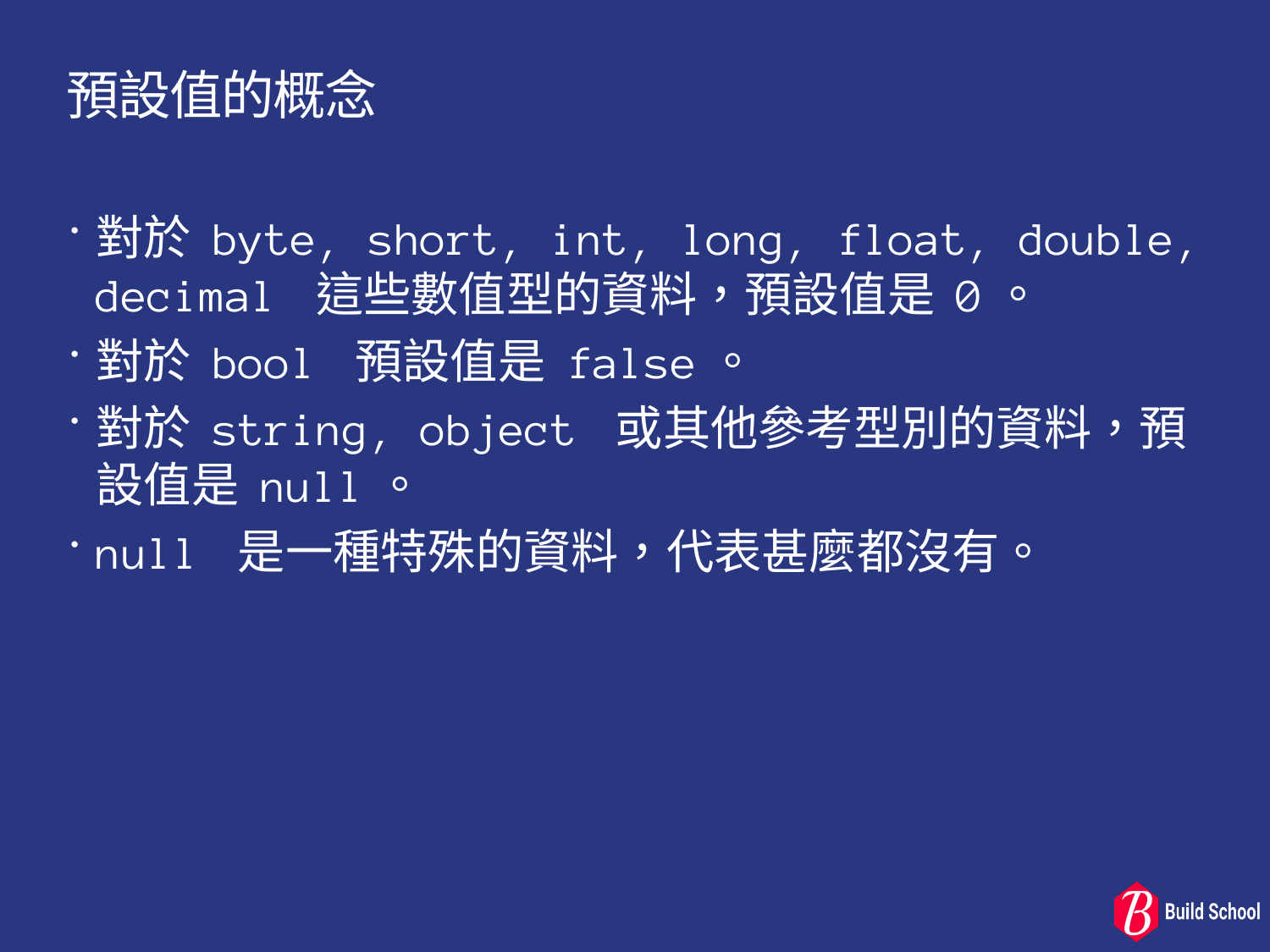

# 預設值的概念
對於 byte, short, int, long, float, double, decimal 這些數值型的資料，預設值是 0。
對於 bool 預設值是 false。
對於 string, object 或其他參考型別的資料，預設值是 null。
null 是一種特殊的資料，代表甚麼都沒有。